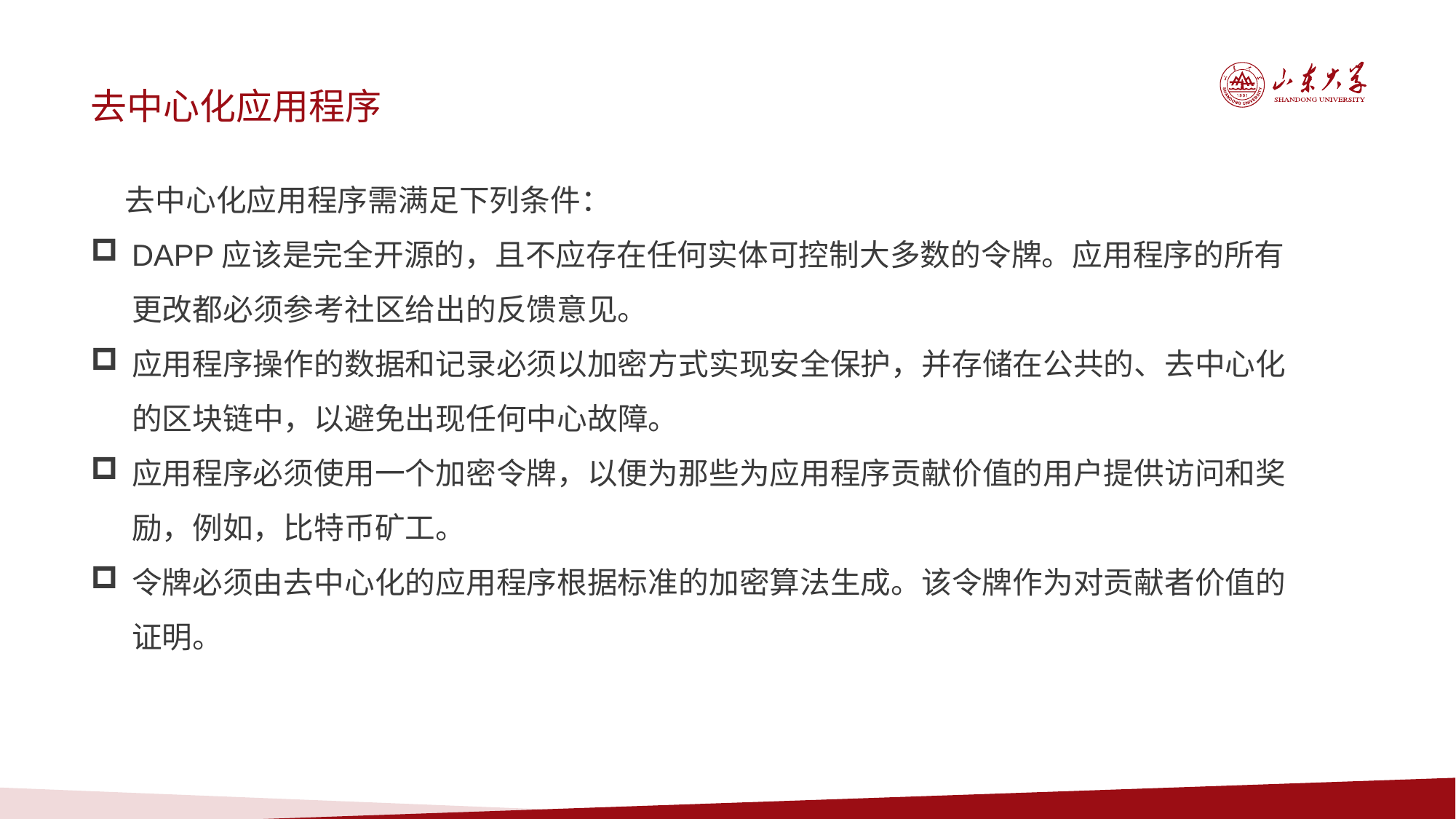

去中心化应用程序
    去中心化应用程序需满足下列条件：
DAPP应该是完全开源的，且不应存在任何实体可控制大多数的令牌。应用程序的所有更改都必须参考社区给出的反馈意见。
应用程序操作的数据和记录必须以加密方式实现安全保护，并存储在公共的、去中心化的区块链中，以避免出现任何中心故障。
应用程序必须使用一个加密令牌，以便为那些为应用程序贡献价值的用户提供访问和奖励，例如，比特币矿工。
令牌必须由去中心化的应用程序根据标准的加密算法生成。该令牌作为对贡献者价值的证明。